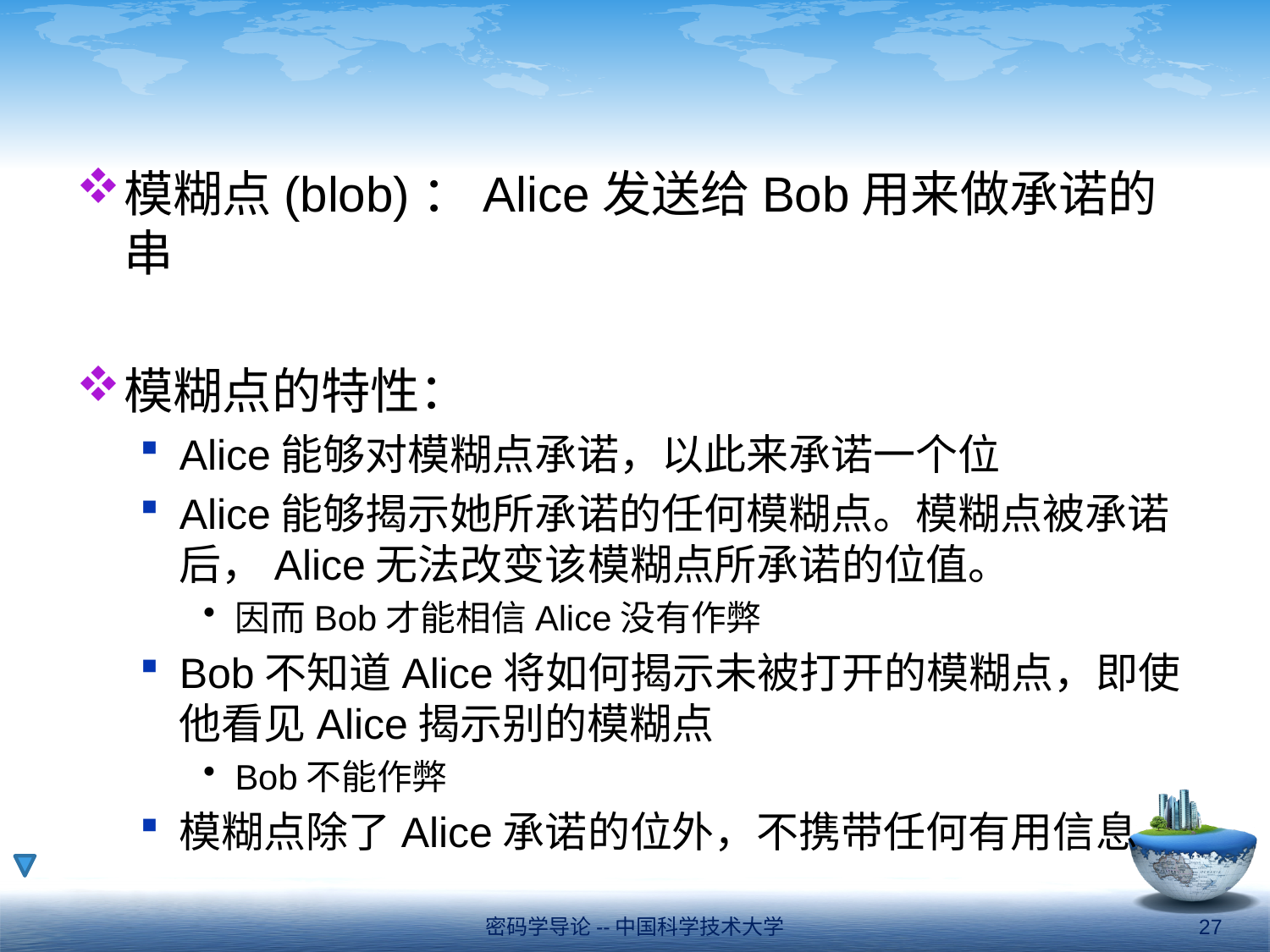

#
模糊点(blob)：Alice发送给Bob用来做承诺的串

模糊点的特性：
Alice能够对模糊点承诺，以此来承诺一个位
Alice能够揭示她所承诺的任何模糊点。模糊点被承诺后，Alice无法改变该模糊点所承诺的位值。
因而Bob才能相信Alice没有作弊
Bob不知道Alice将如何揭示未被打开的模糊点，即使他看见Alice揭示别的模糊点
Bob不能作弊
模糊点除了Alice承诺的位外，不携带任何有用信息

密码学导论--中国科学技术大学
27